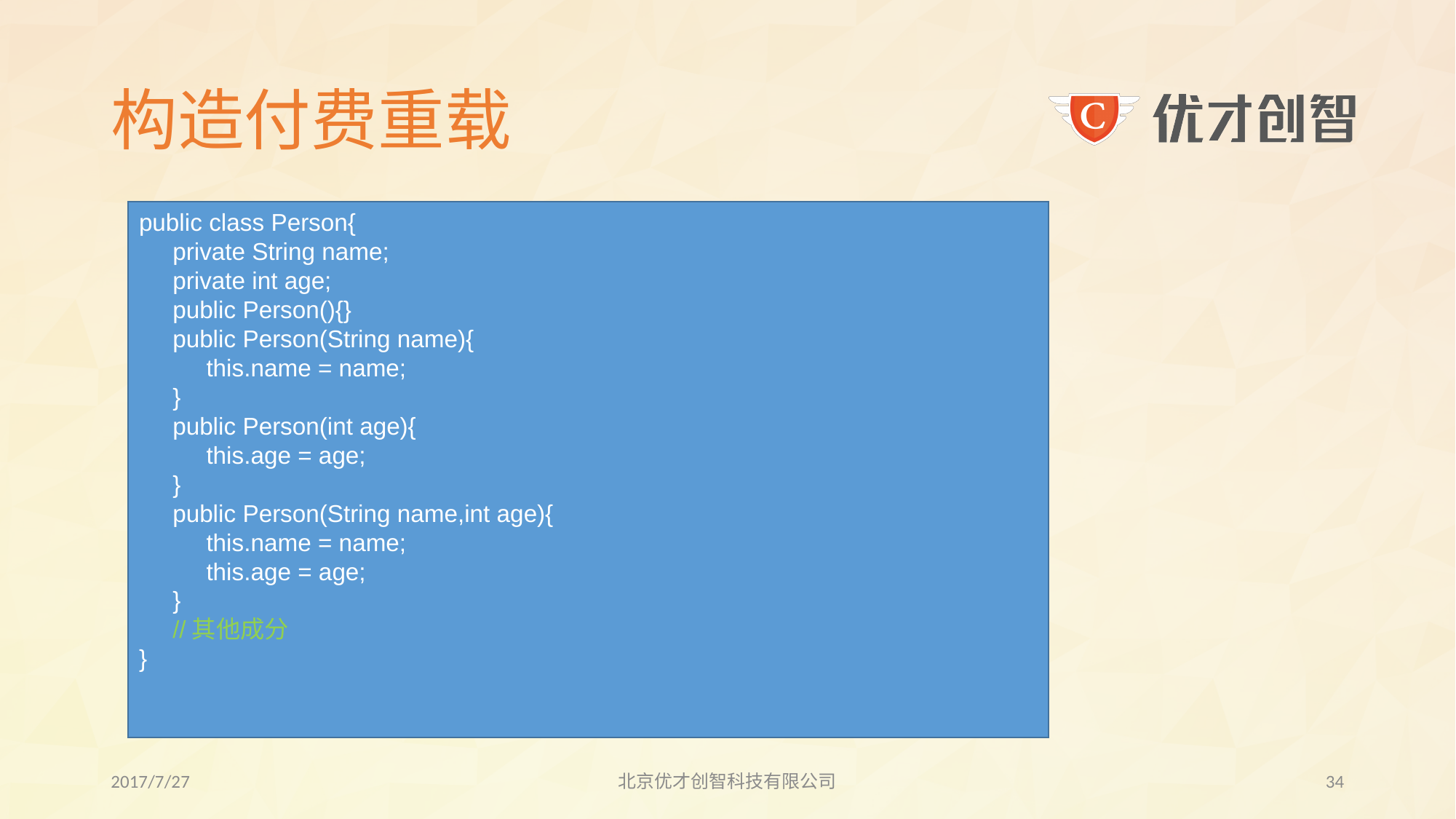

# 构造付费重载
public class Person{
     private String name;
     private int age;
     public Person(){}
     public Person(String name){
          this.name = name;
     }
     public Person(int age){
          this.age = age;
     }
     public Person(String name,int age){
          this.name = name;
          this.age = age;
     }
     //其他成分
}
2017/7/27
北京优才创智科技有限公司
34